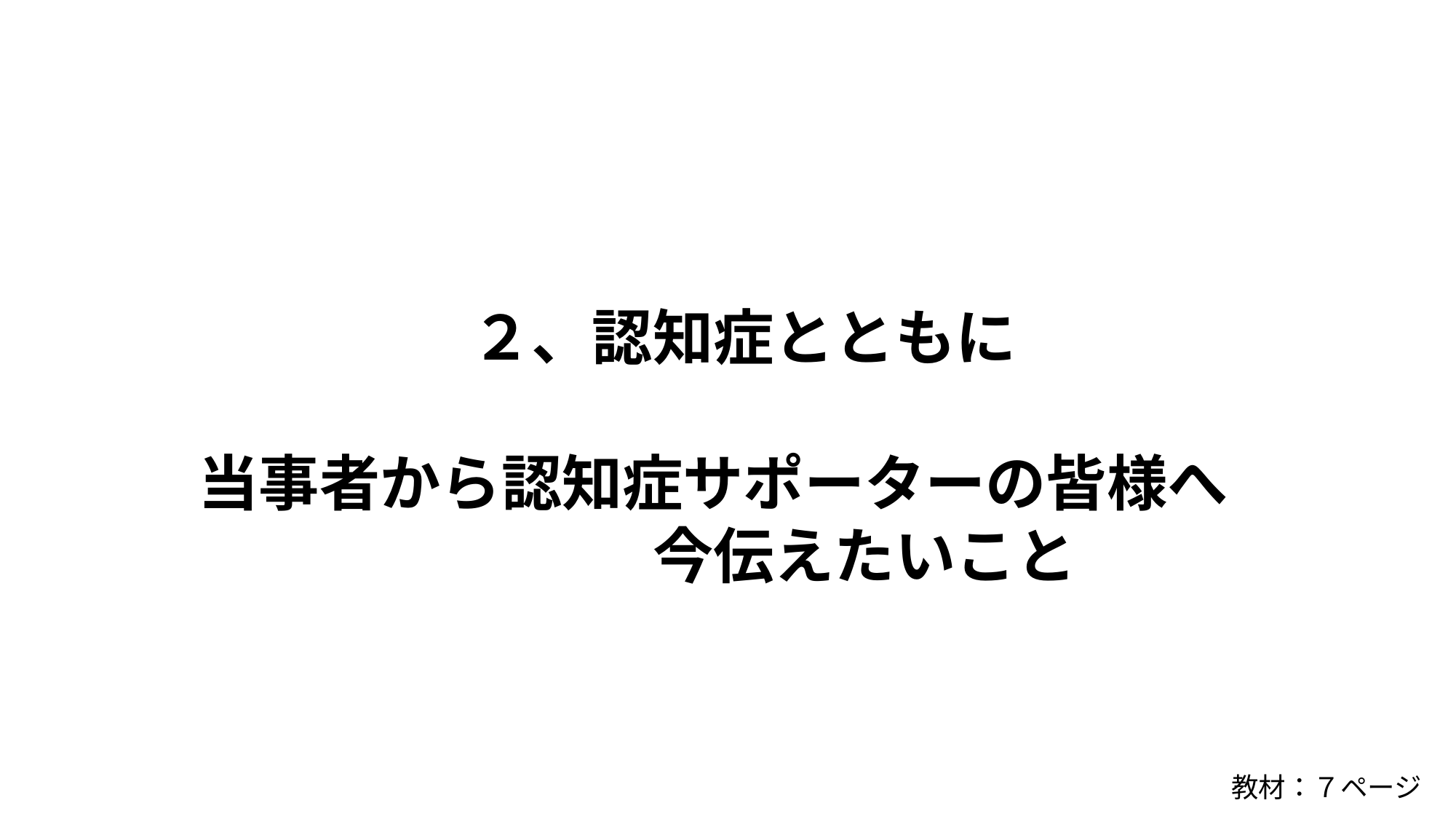

２、認知症とともに

当事者から認知症サポーターの皆様へ　　　　　今伝えたいこと
教材：７ページ